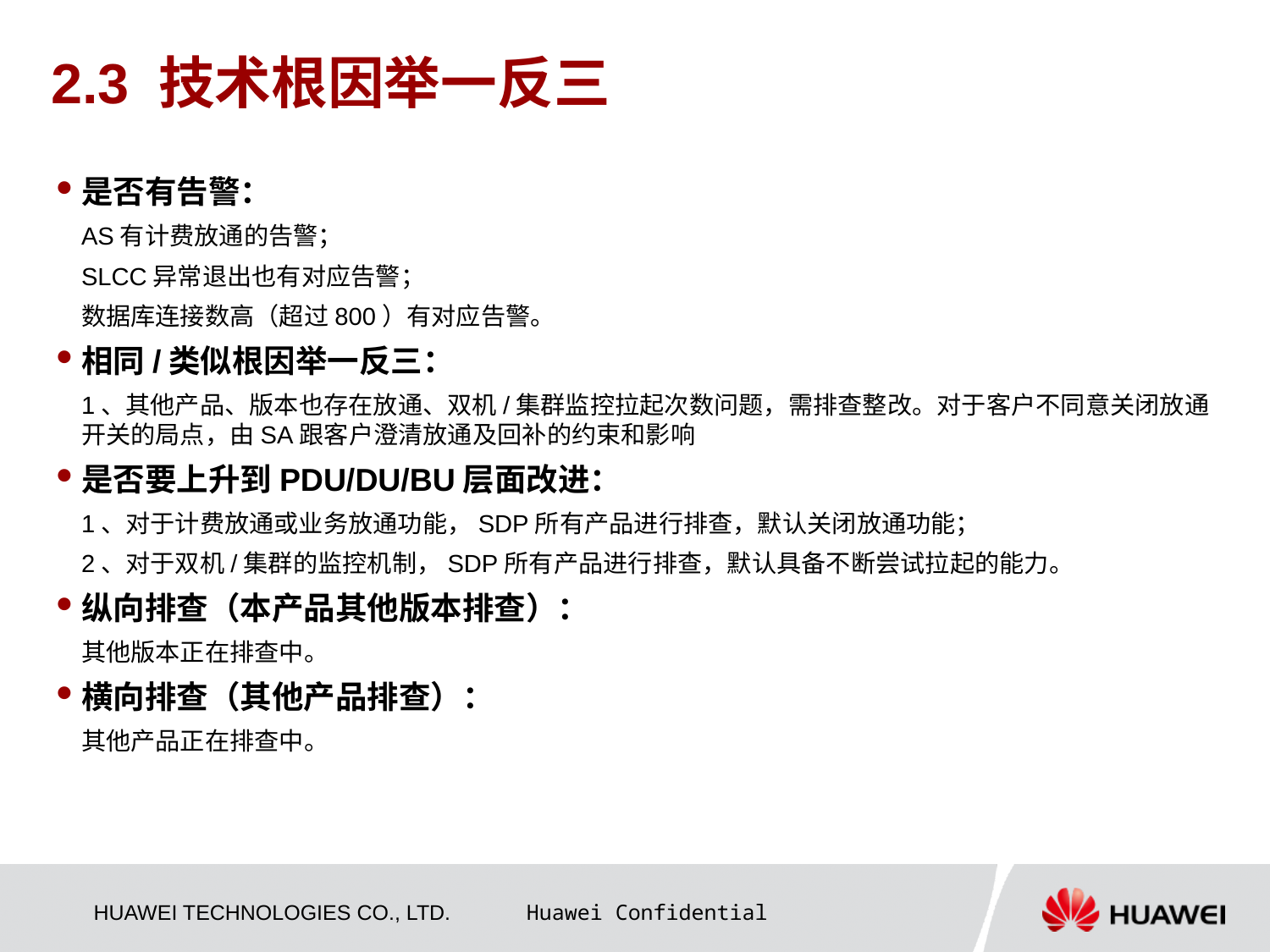

# 2.3 技术根因举一反三
是否有告警：
AS有计费放通的告警；
SLCC异常退出也有对应告警；
数据库连接数高（超过800）有对应告警。
相同/类似根因举一反三：
1、其他产品、版本也存在放通、双机/集群监控拉起次数问题，需排查整改。对于客户不同意关闭放通开关的局点，由SA跟客户澄清放通及回补的约束和影响
是否要上升到PDU/DU/BU层面改进：
1、对于计费放通或业务放通功能，SDP所有产品进行排查，默认关闭放通功能；
2、对于双机/集群的监控机制，SDP所有产品进行排查，默认具备不断尝试拉起的能力。
纵向排查（本产品其他版本排查）：
其他版本正在排查中。
横向排查（其他产品排查）：
其他产品正在排查中。